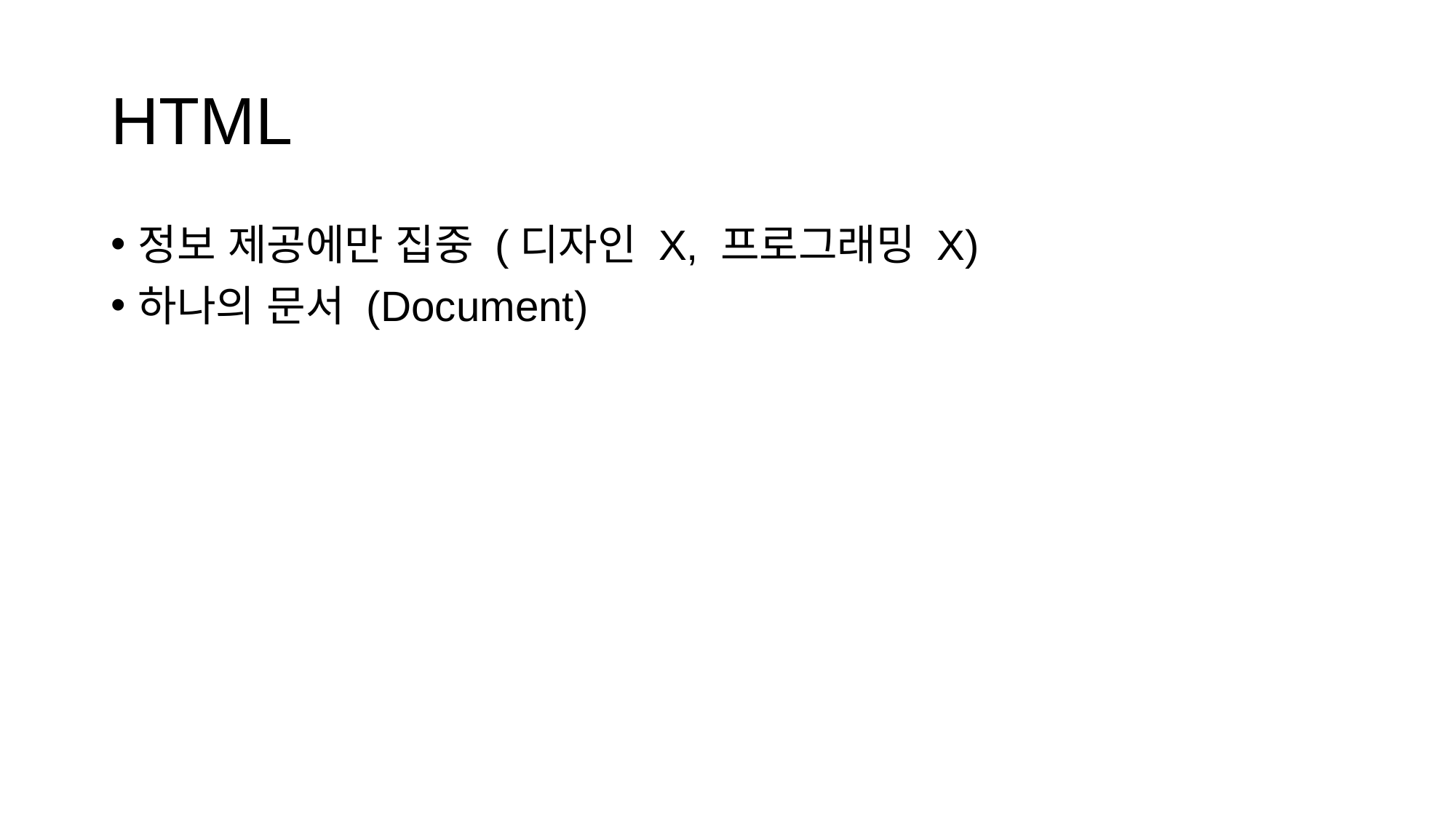

# HTML
정보 제공에만 집중 (디자인 X, 프로그래밍 X)
하나의 문서 (Document)